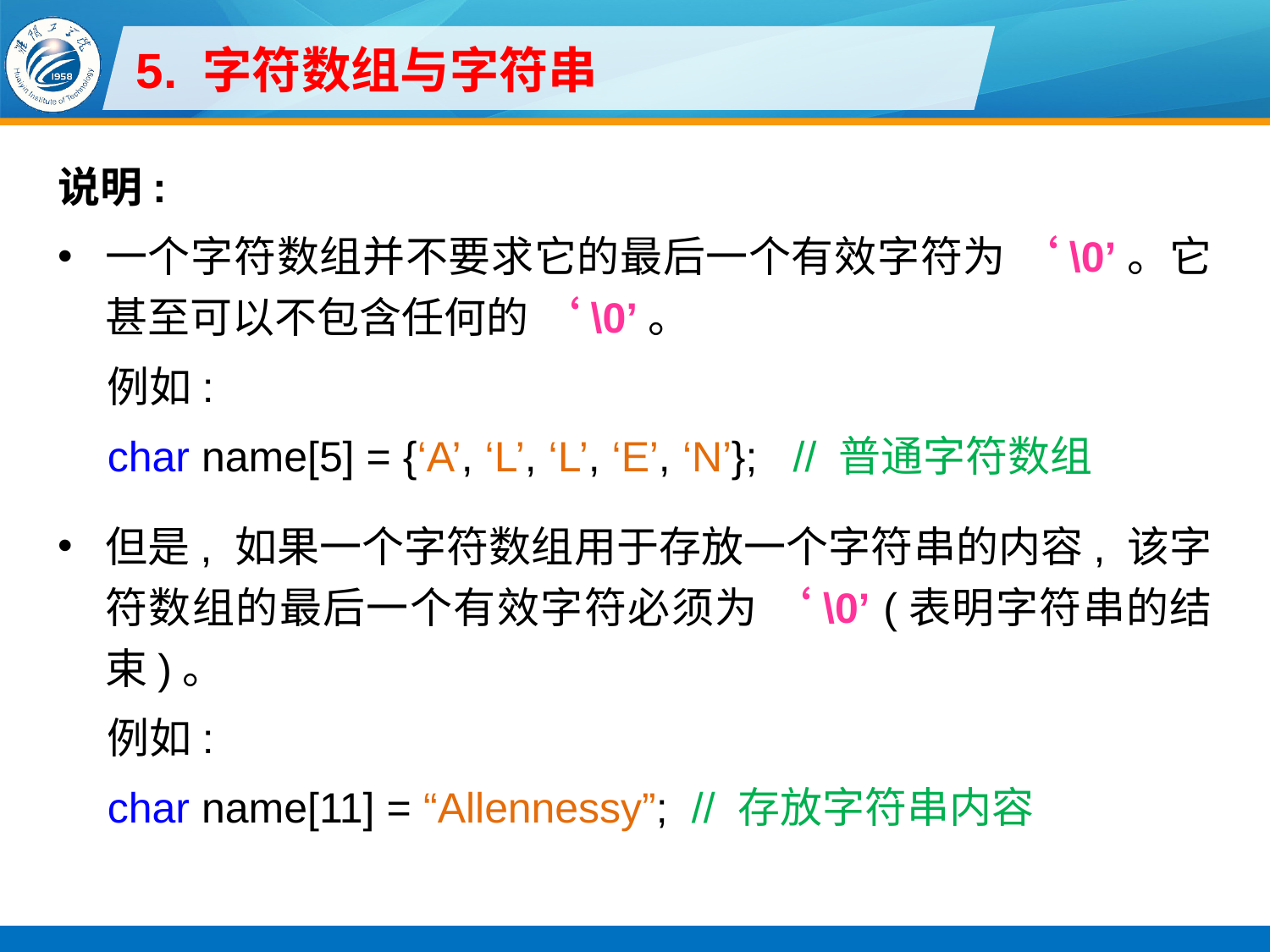

# 5. 字符数组与字符串
说明:
一个字符数组并不要求它的最后一个有效字符为 ‘\0’。它甚至可以不包含任何的 ‘\0’。
例如:
char name[5] = {‘A’, ‘L’, ‘L’, ‘E’, ‘N’};   // 普通字符数组
但是, 如果一个字符数组用于存放一个字符串的内容, 该字符数组的最后一个有效字符必须为 ‘\0’ (表明字符串的结束)。
例如:
char name[11] = “Allennessy”;  // 存放字符串内容